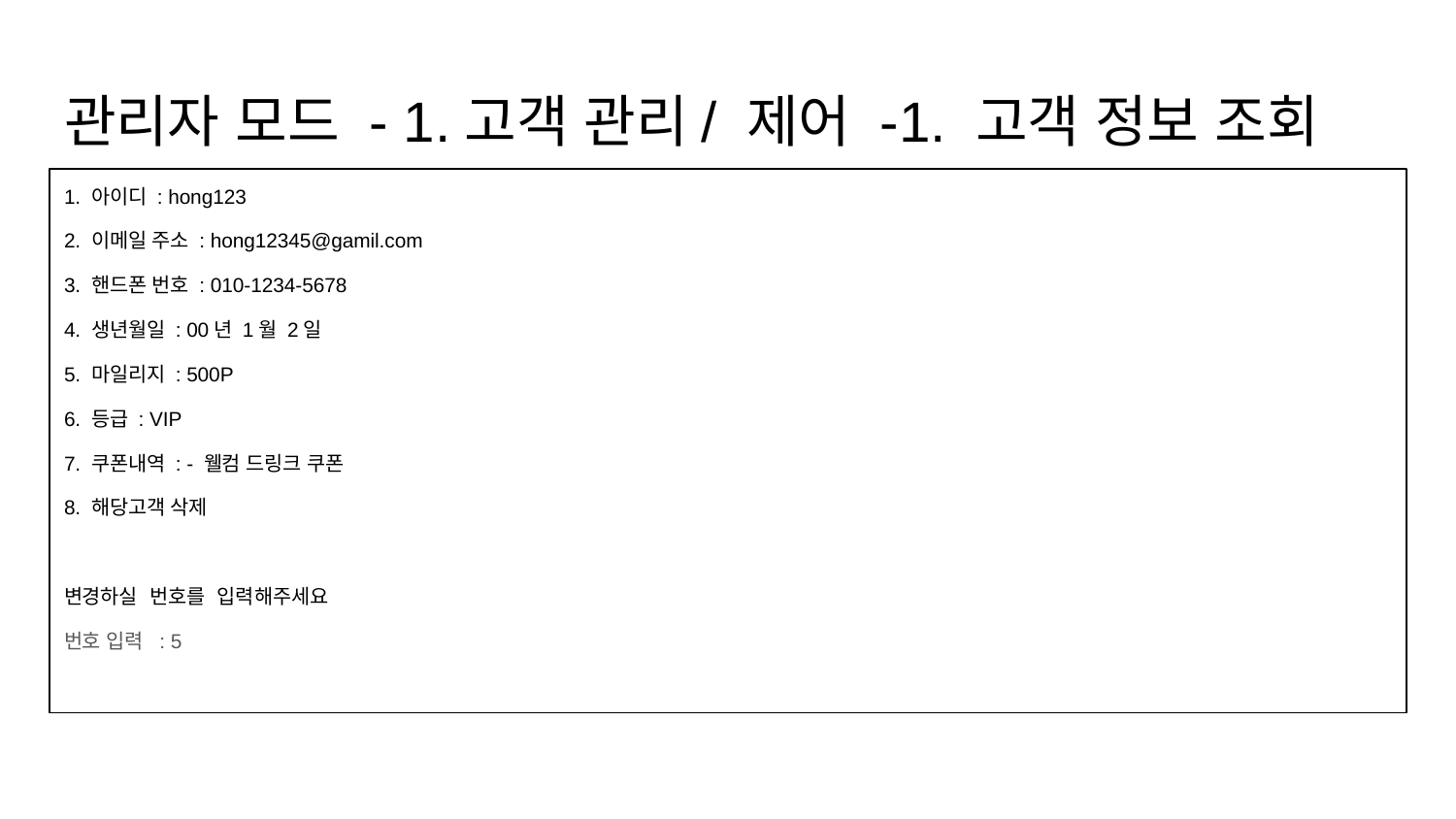

# 관리자 모드 - 1.고객 관리/ 제어 -1. 고객 정보 조회

1. 아이디 : hong123
2. 이메일 주소 : hong12345@gamil.com
3. 핸드폰 번호 : 010-1234-5678
4. 생년월일 : 00년 1월 2일
5. 마일리지 : 500P
6. 등급 : VIP
7. 쿠폰내역 : - 웰컴 드링크 쿠폰
8. 해당고객 삭제

변경하실 번호를 입력해주세요
번호 입력  : 5